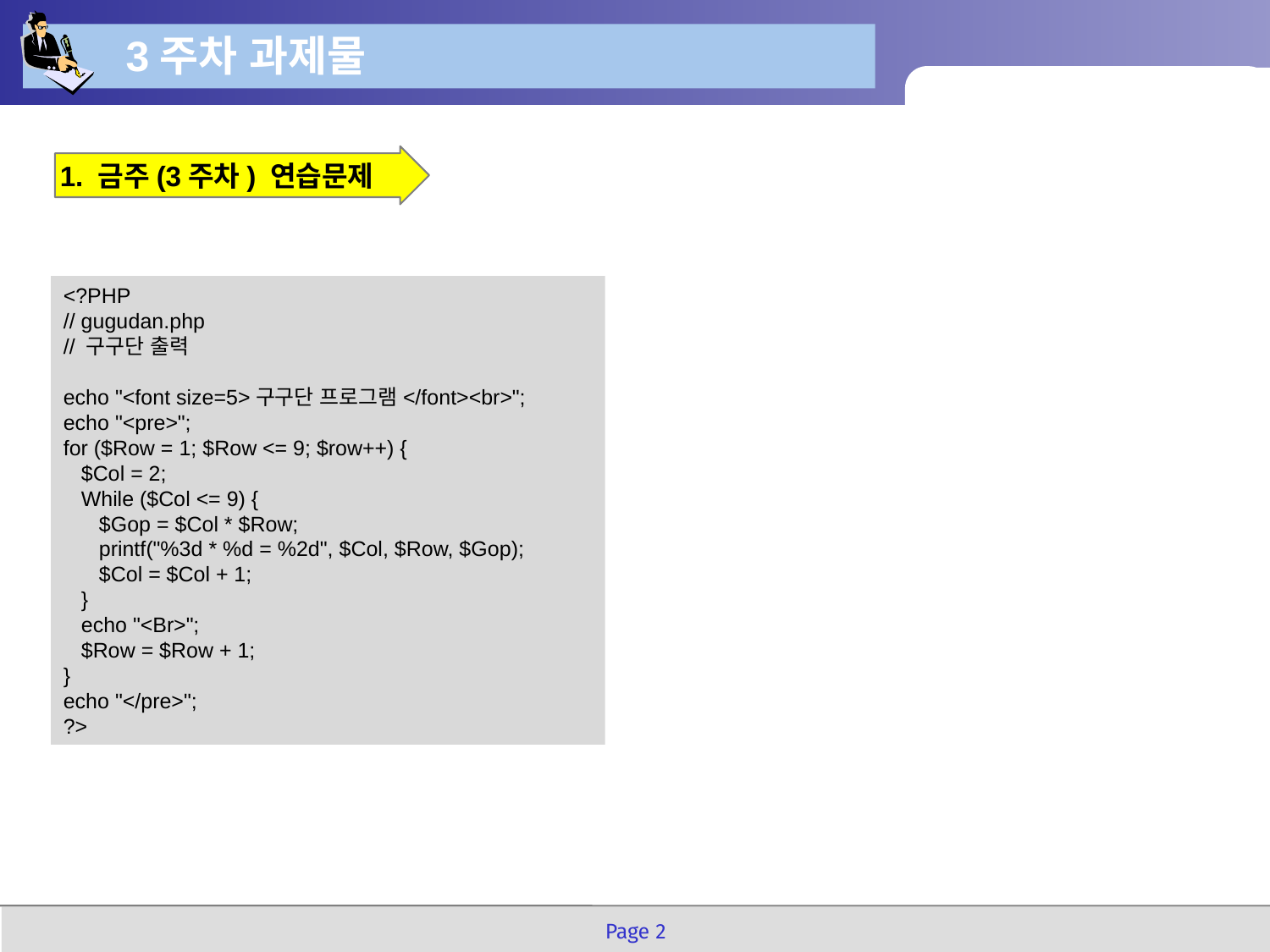

3주차 과제물
1. 금주(3주차) 연습문제
<?PHP
// gugudan.php
// 구구단 출력

echo "<font size=5>구구단 프로그램</font><br>";
echo "<pre>";
for ($Row = 1; $Row <= 9; $row++) {
   $Col = 2;
   While ($Col <= 9) {
      $Gop = $Col * $Row;
      printf("%3d * %d = %2d", $Col, $Row, $Gop);
      $Col = $Col + 1;
   }
   echo "<Br>";
   $Row = $Row + 1;
}
echo "</pre>";
?>
Page 2